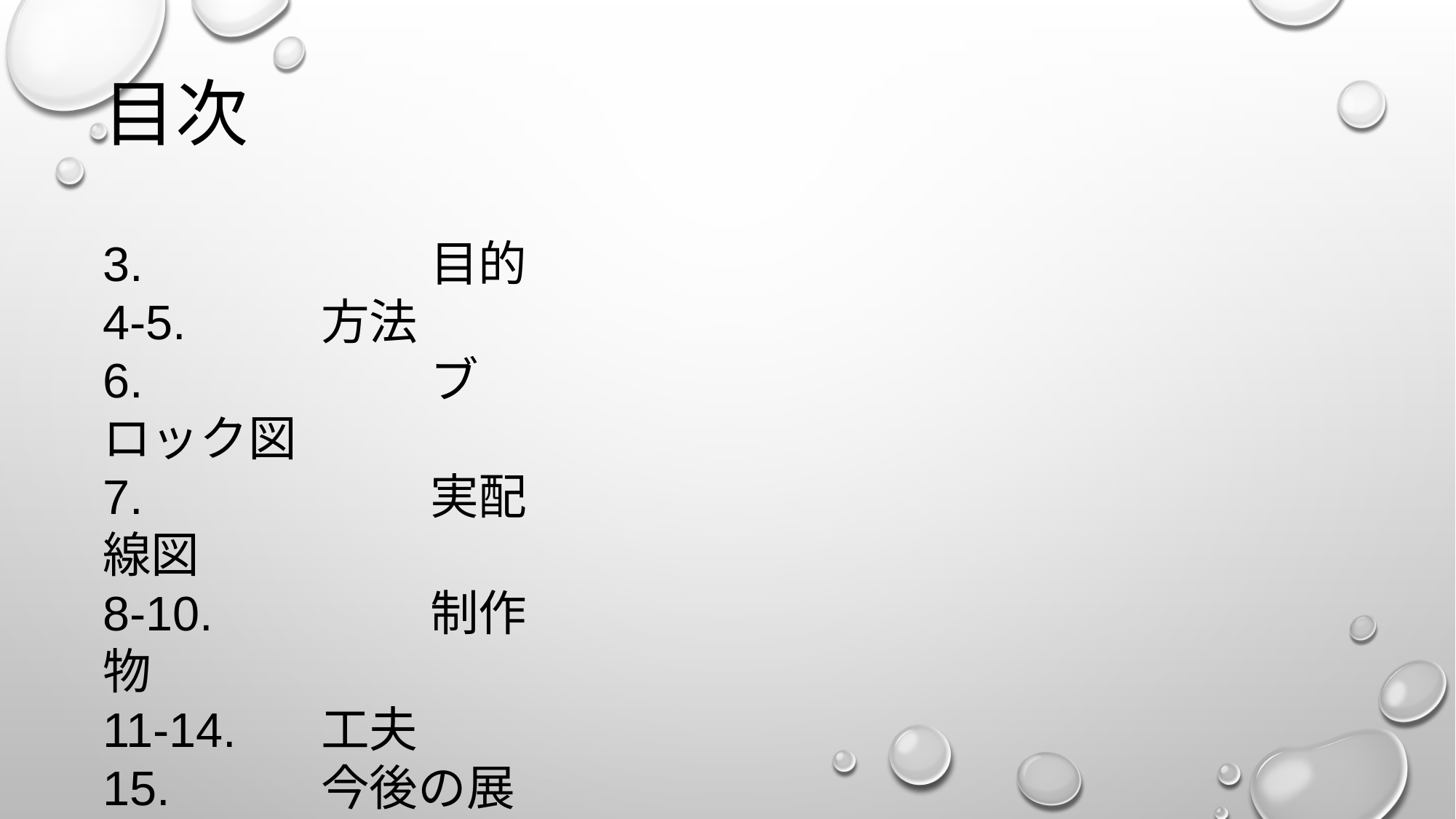

目次
3.			目的
4-5.		方法
6.			ブロック図
7.			実配線図
8-10.		制作物
11-14.	工夫
15.		今後の展望